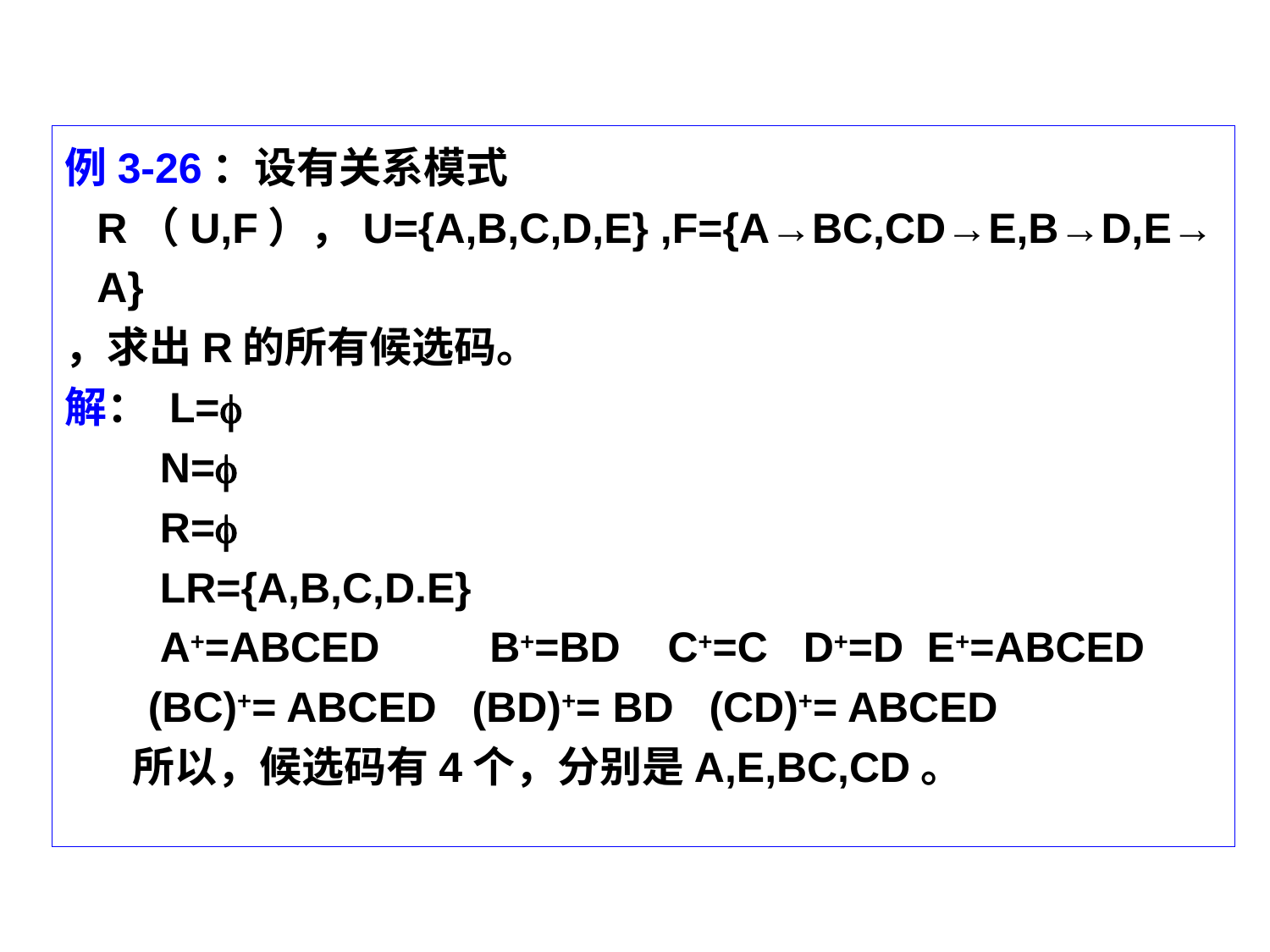

例3-26：设有关系模式R（U,F），U={A,B,C,D,E} ,F={A→BC,CD→E,B→D,E→A}
，求出R的所有候选码。
解： L=φ
        N=φ
        R=φ
        LR={A,B,C,D.E}
        A+=ABCED	 B+=BD    C+=C   D+=D  E+=ABCED
       (BC)+= ABCED   (BD)+= BD   (CD)+= ABCED
      所以，候选码有4个，分别是A,E,BC,CD。